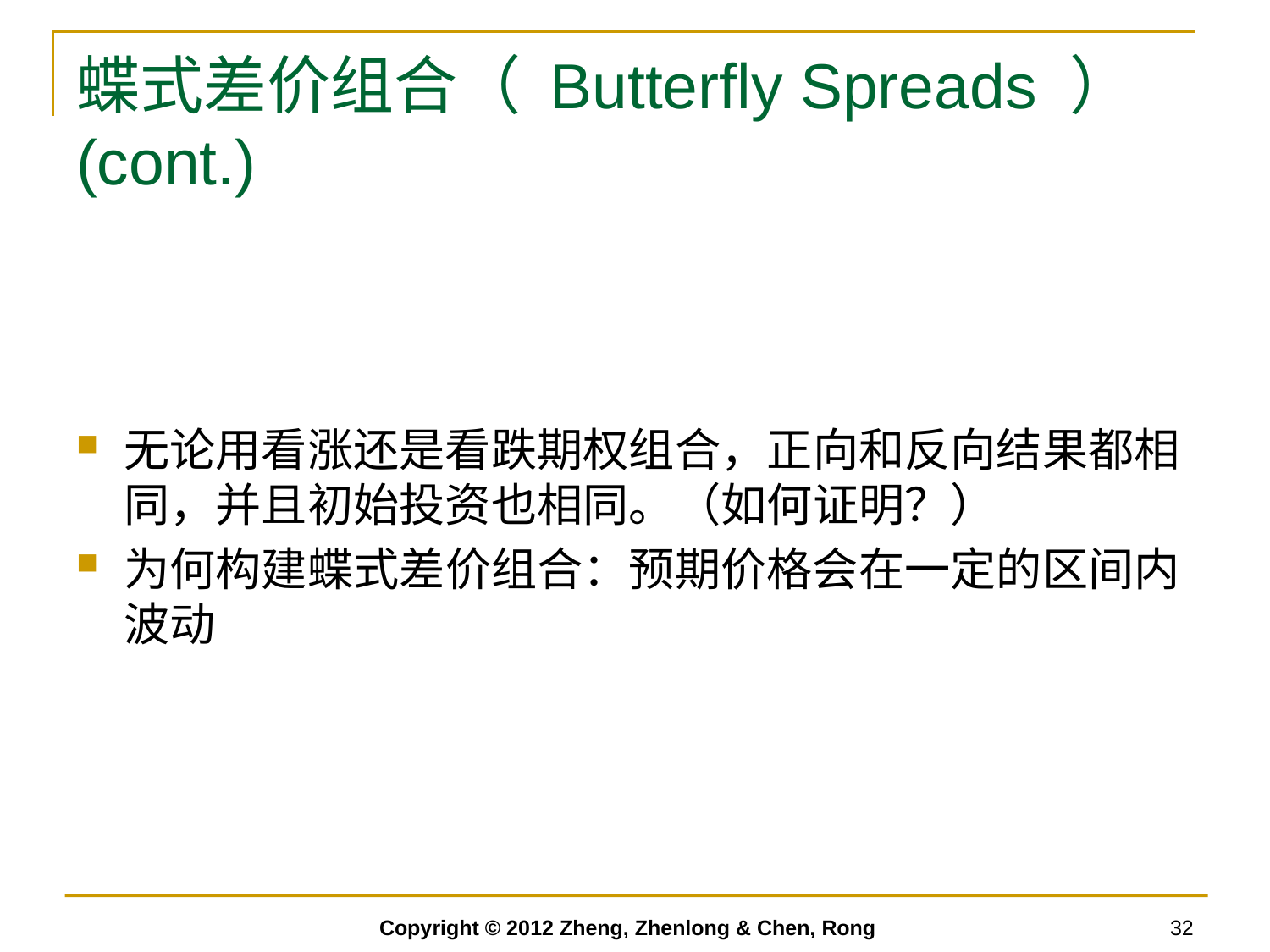

# 蝶式差价组合（ Butterfly Spreads ） (cont.)

无论用看涨还是看跌期权组合，正向和反向结果都相同，并且初始投资也相同。（如何证明？）
为何构建蝶式差价组合：预期价格会在一定的区间内波动
Copyright © 2012 Zheng, Zhenlong & Chen, Rong
32